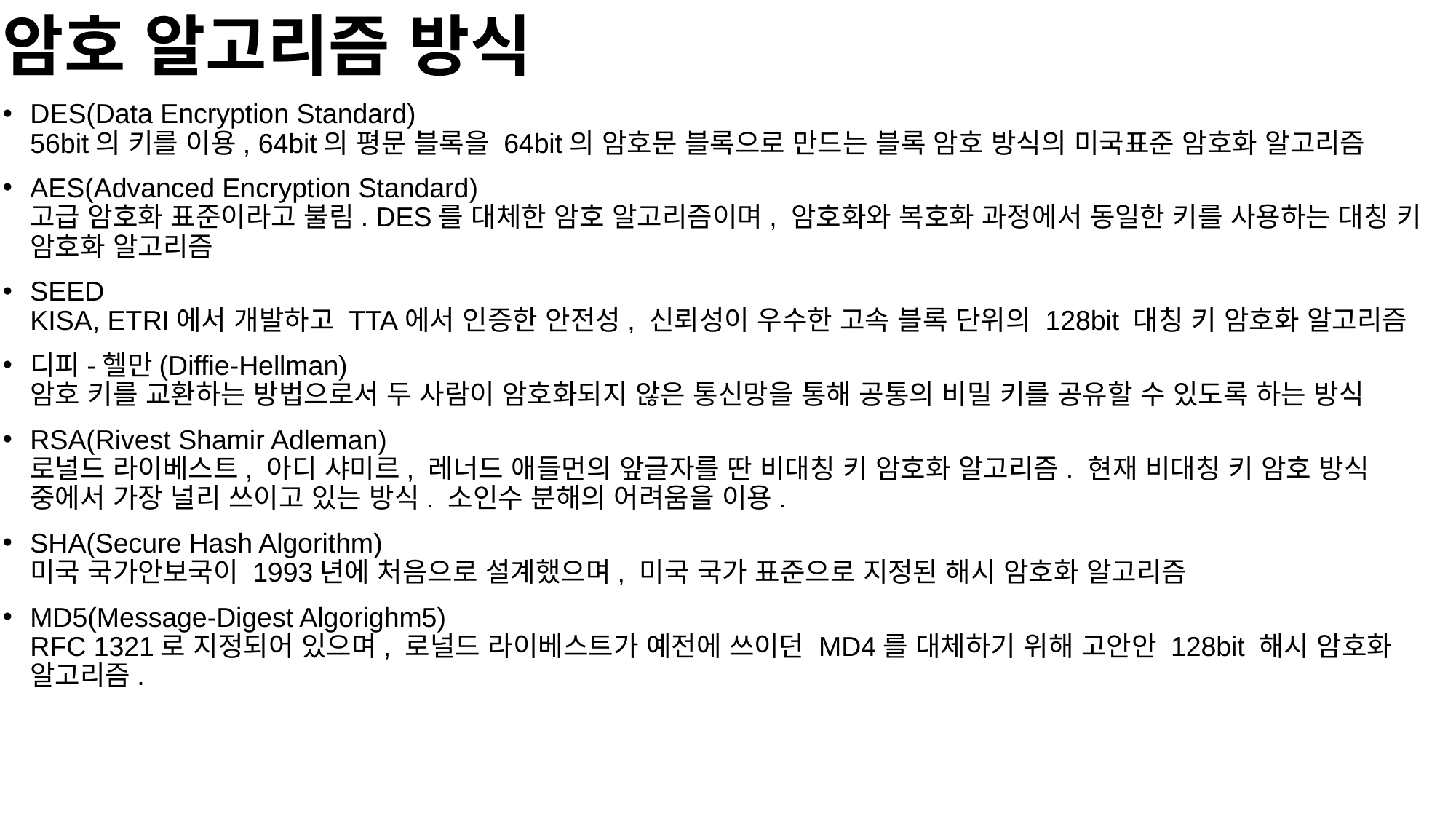

# 암호 알고리즘 방식
DES(Data Encryption Standard)
56bit의 키를 이용, 64bit의 평문 블록을 64bit의 암호문 블록으로 만드는 블록 암호 방식의 미국표준 암호화 알고리즘
AES(Advanced Encryption Standard)
고급 암호화 표준이라고 불림. DES를 대체한 암호 알고리즘이며, 암호화와 복호화 과정에서 동일한 키를 사용하는 대칭 키 암호화 알고리즘
SEED
KISA, ETRI에서 개발하고 TTA에서 인증한 안전성, 신뢰성이 우수한 고속 블록 단위의 128bit 대칭 키 암호화 알고리즘
디피-헬만(Diffie-Hellman)
암호 키를 교환하는 방법으로서 두 사람이 암호화되지 않은 통신망을 통해 공통의 비밀 키를 공유할 수 있도록 하는 방식
RSA(Rivest Shamir Adleman)
로널드 라이베스트, 아디 샤미르, 레너드 애들먼의 앞글자를 딴 비대칭 키 암호화 알고리즘. 현재 비대칭 키 암호 방식 중에서 가장 널리 쓰이고 있는 방식. 소인수 분해의 어려움을 이용.
SHA(Secure Hash Algorithm)
미국 국가안보국이 1993년에 처음으로 설계했으며, 미국 국가 표준으로 지정된 해시 암호화 알고리즘
MD5(Message-Digest Algorighm5)
RFC 1321로 지정되어 있으며, 로널드 라이베스트가 예전에 쓰이던 MD4를 대체하기 위해 고안안 128bit 해시 암호화 알고리즘.